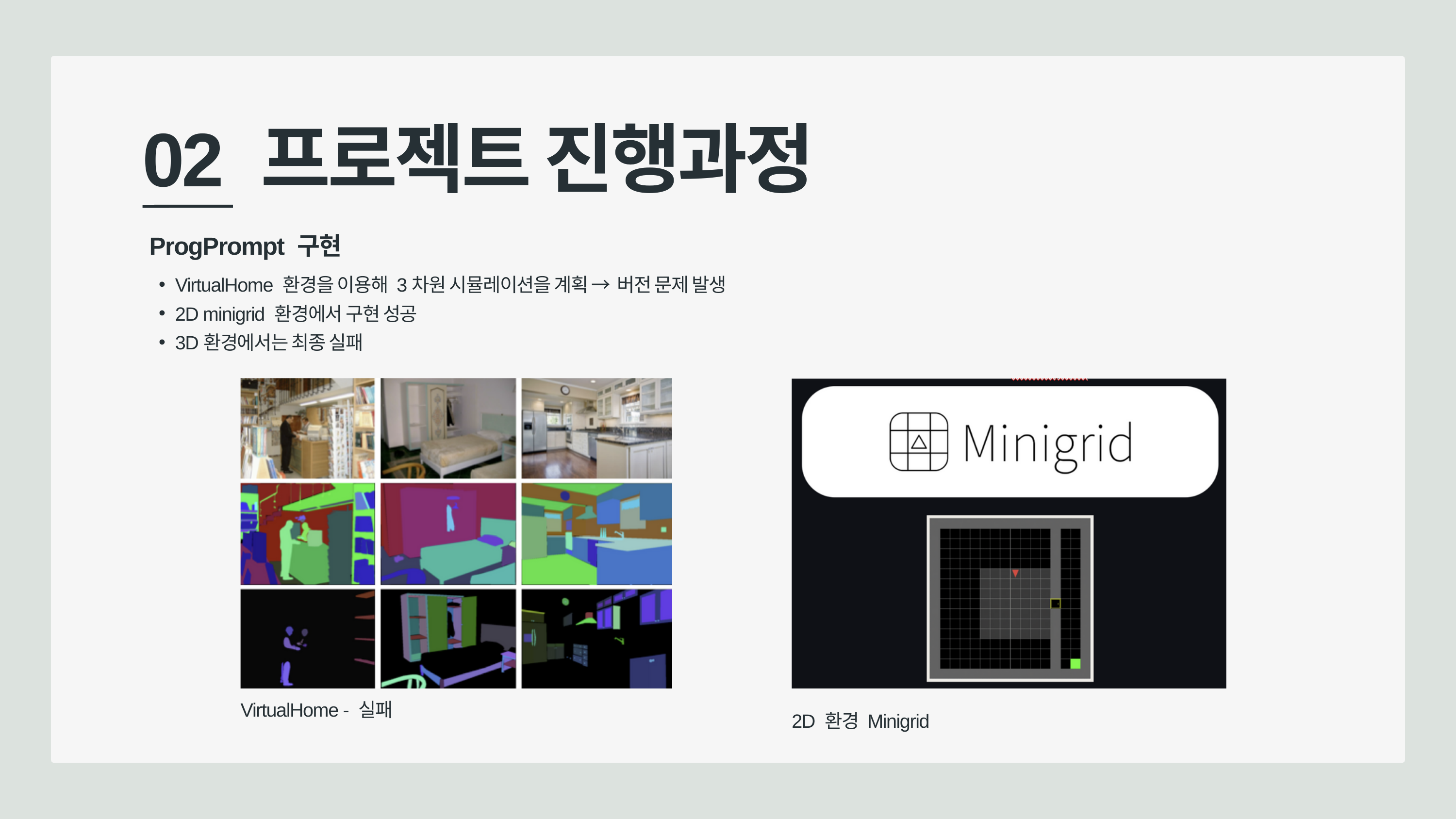

02 프로젝트 진행과정

 ProgPrompt 구현
VirtualHome 환경을 이용해 3차원 시뮬레이션을 계획 →  버전 문제 발생
2D minigrid 환경에서 구현 성공
3D환경에서는 최종 실패

VirtualHome - 실패

2D 환경 Minigrid